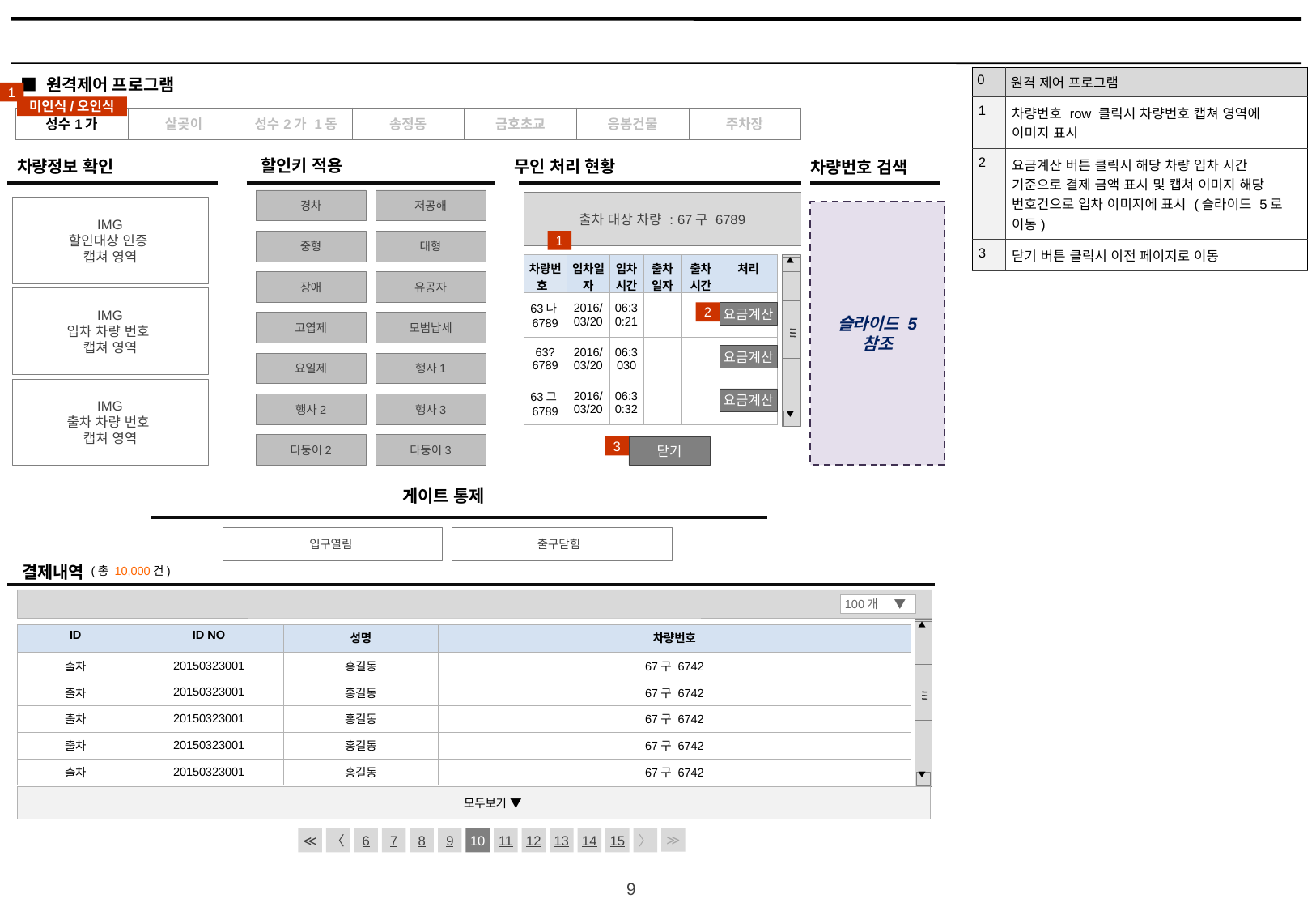

| 0 | 원격 제어 프로그램 |
| --- | --- |
| 1 | 차량번호 row 클릭시 차량번호 캡쳐 영역에 이미지 표시 |
| 2 | 요금계산 버튼 클릭시 해당 차량 입차 시간 기준으로 결제 금액 표시 및 캡쳐 이미지 해당 번호건으로 입차 이미지에 표시 (슬라이드 5로 이동) |
| 3 | 닫기 버튼 클릭시 이전 페이지로 이동 |
■ 원격제어 프로그램
1
미인식/오인식
| 성수1가 | 살곶이 | 성수2가 1동 | 송정동 | 금호초교 | 응봉건물 | 주차장 |
| --- | --- | --- | --- | --- | --- | --- |
할인키 적용
경차
저공해
중형
대형
장애
유공자
고엽제
모범납세
요일제
행사1
행사2
행사3
다둥이2
다둥이3
차량정보 확인
무인 처리 현황
차량번호 검색
| 출차 대상 차량 : 67구 6789 |
| --- |
IMG
할인대상 인증
캡쳐 영역
슬라이드 5 참조
1
| 차량번호 | 입차일자 | 입차시간 | 출차일자 | 출차시간 | 처리 |
| --- | --- | --- | --- | --- | --- |
| 63나6789 | 2016/03/20 | 06:30:21 |  |  |  |
| 63?6789 | 2016/03/20 | 06:3030 |  |  |  |
| 63그6789 | 2016/03/20 | 06:30:32 |  |  |  |
◀

▶
IMG
입차 차량 번호
캡쳐 영역
2
요금계산
요금계산
IMG
출차 차량 번호
캡쳐 영역
요금계산
3
닫기
게이트 통제
입구열림
출구닫힘
결제내역
(총 10,000건)

100개     ▼
◀

▶
| ID | ID NO | 성명 | 차량번호 |
| --- | --- | --- | --- |
| 출차 | 20150323001 | 홍길동 | 67구 6742 |
| 출차 | 20150323001 | 홍길동 | 67구 6742 |
| 출차 | 20150323001 | 홍길동 | 67구 6742 |
| 출차 | 20150323001 | 홍길동 | 67구 6742 |
| 출차 | 20150323001 | 홍길동 | 67구 6742 |

모두보기 ▼
≫
≪
〈
6
7
8
9
10
11
12
13
14
15
〉